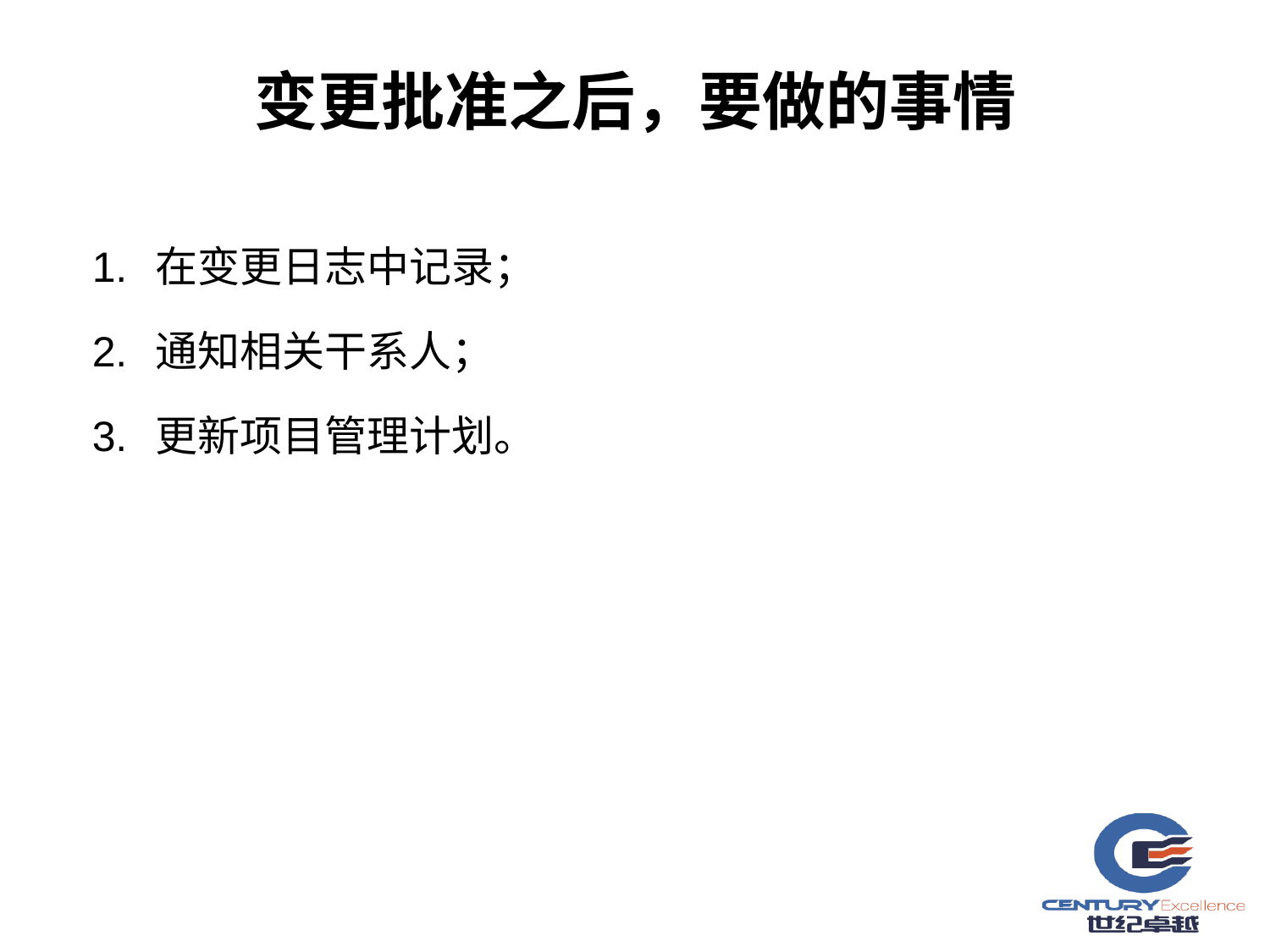

# 变更批准之后，要做的事情
在变更日志中记录；
通知相关干系人；
更新项目管理计划。